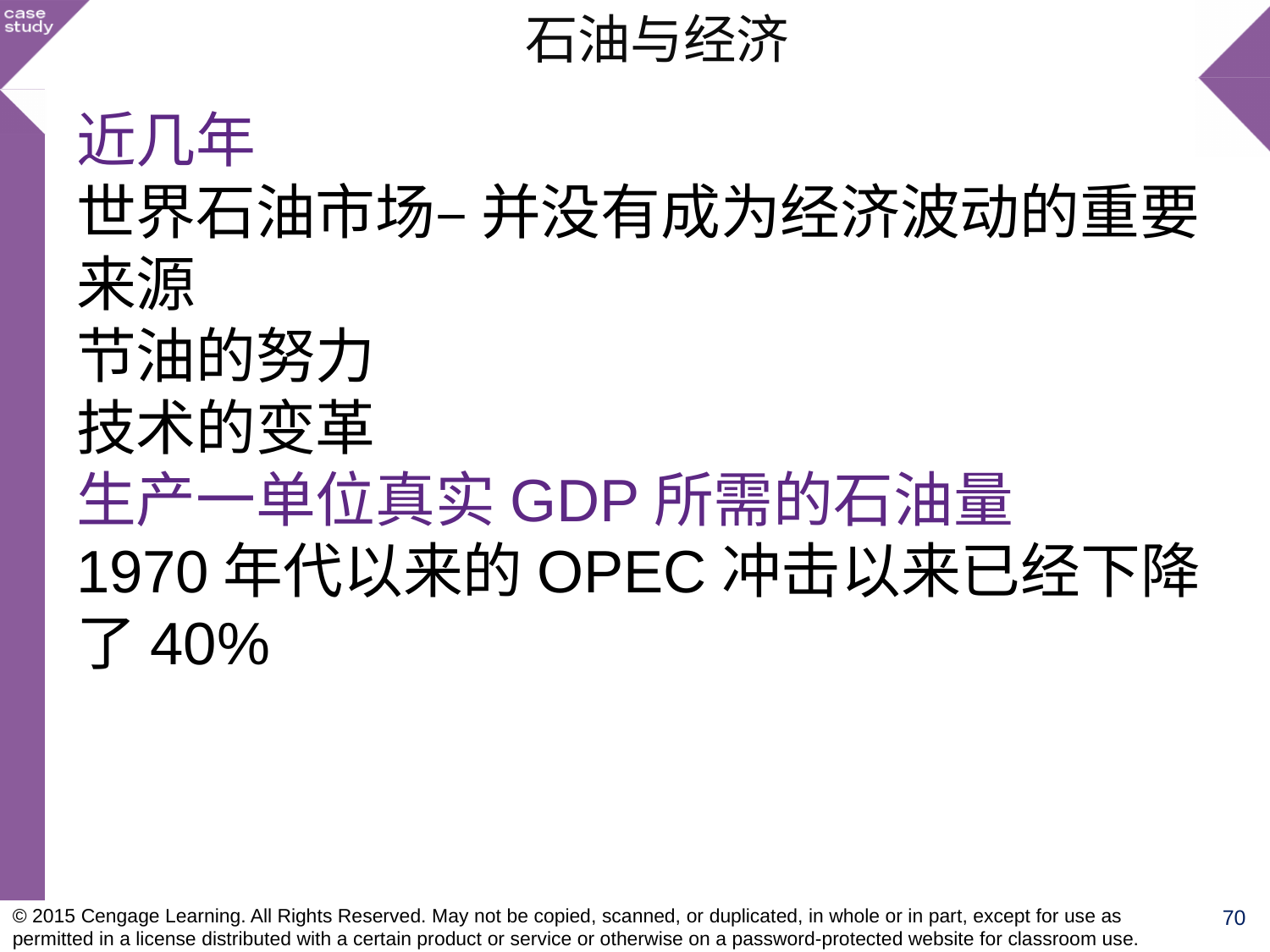

石油与经济
近几年
世界石油市场– 并没有成为经济波动的重要来源
节油的努力
技术的变革
生产一单位真实GDP所需的石油量
1970年代以来的OPEC冲击以来已经下降了40%
70
© 2015 Cengage Learning. All Rights Reserved. May not be copied, scanned, or duplicated, in whole or in part, except for use as permitted in a license distributed with a certain product or service or otherwise on a password-protected website for classroom use.